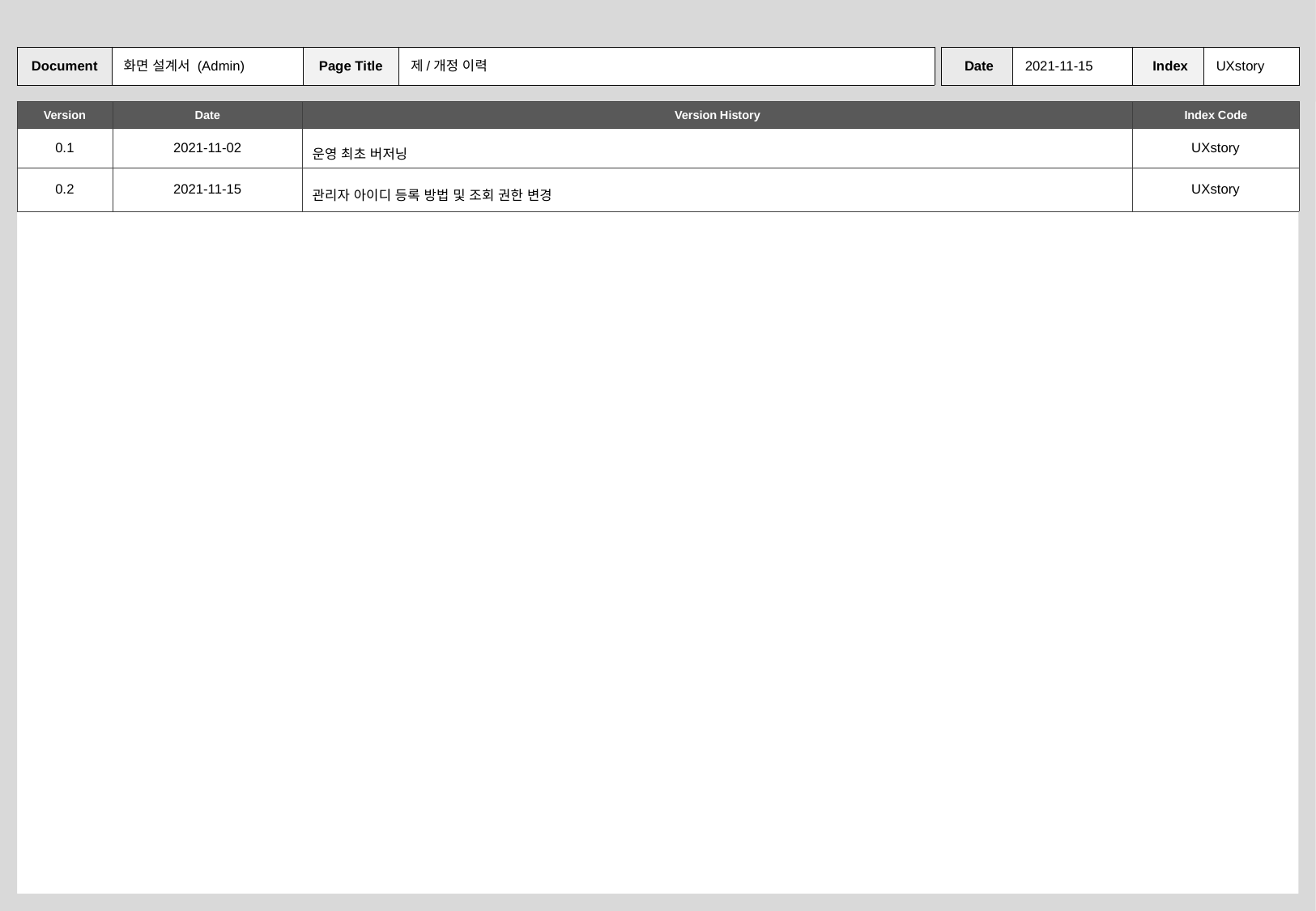

화면 설계서 (Admin)
제/개정 이력
2021-11-15
UXstory
| Version | Date | Version History | Index Code |
| --- | --- | --- | --- |
| 0.1 | 2021-11-02 | 운영 최초 버저닝 | UXstory |
| 0.2 | 2021-11-15 | 관리자 아이디 등록 방법 및 조회 권한 변경 | UXstory |